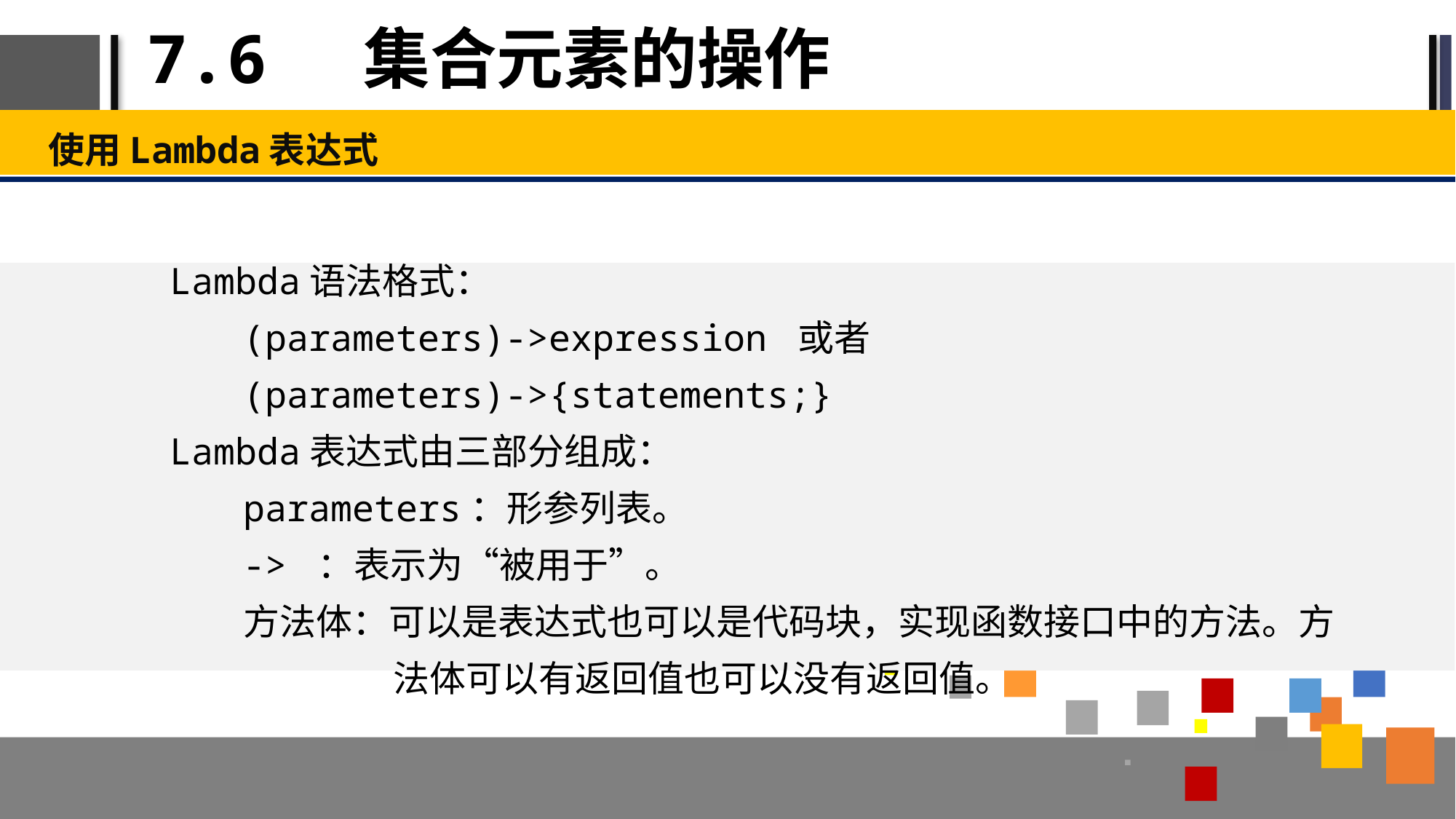

# 7.6  集合元素的操作

使用Lambda表达式

Lambda语法格式：
(parameters)->expression 或者
(parameters)->{statements;}
Lambda表达式由三部分组成：
parameters：形参列表。
-> ：表示为“被用于”。
方法体：可以是表达式也可以是代码块，实现函数接口中的方法。方法体可以有返回值也可以没有返回值。